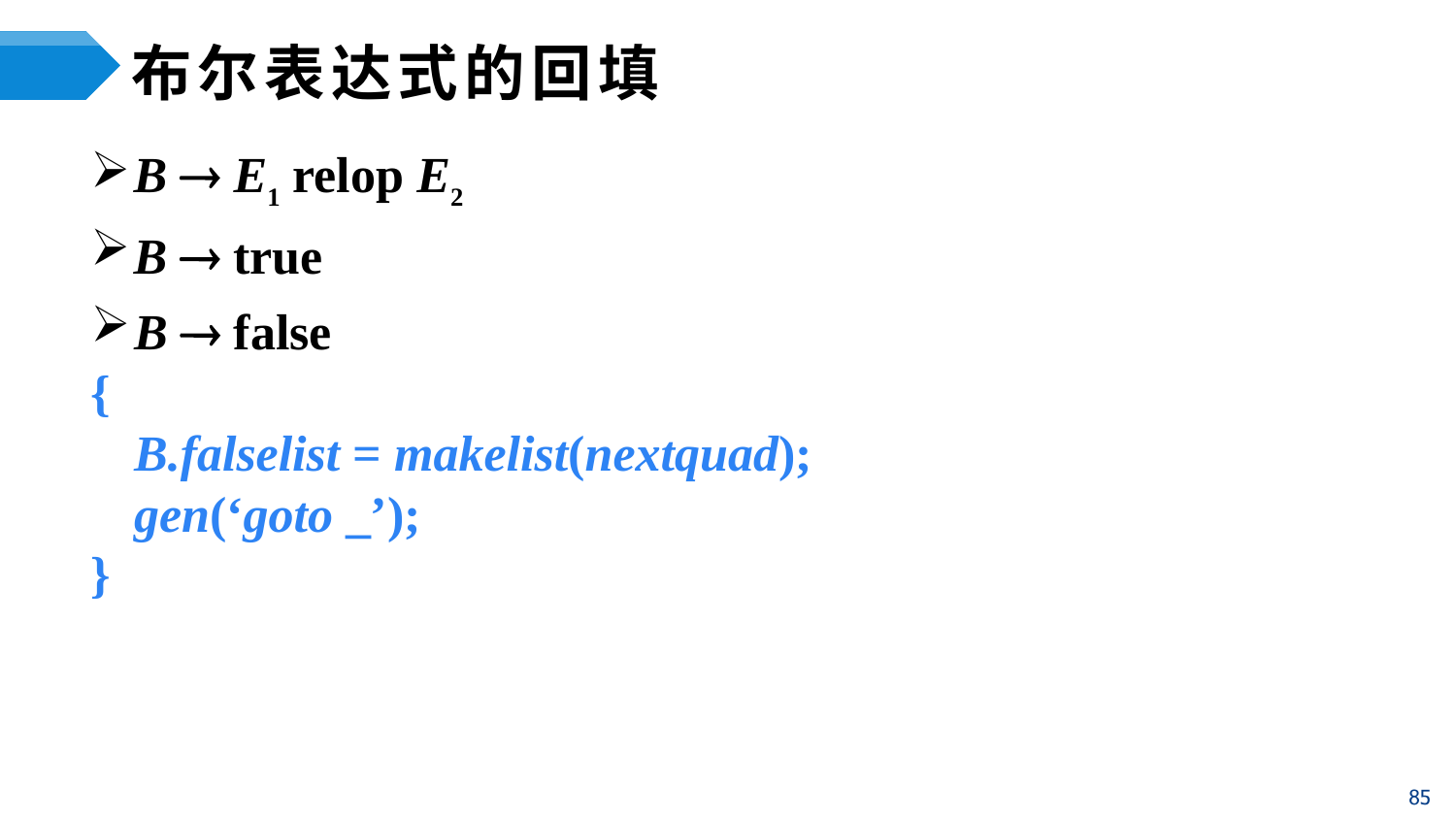

# 布尔表达式的回填
B → E1 relop E2
B → true
B → false
{
	B.falselist = makelist(nextquad);
 	gen(‘goto _’);
}

85